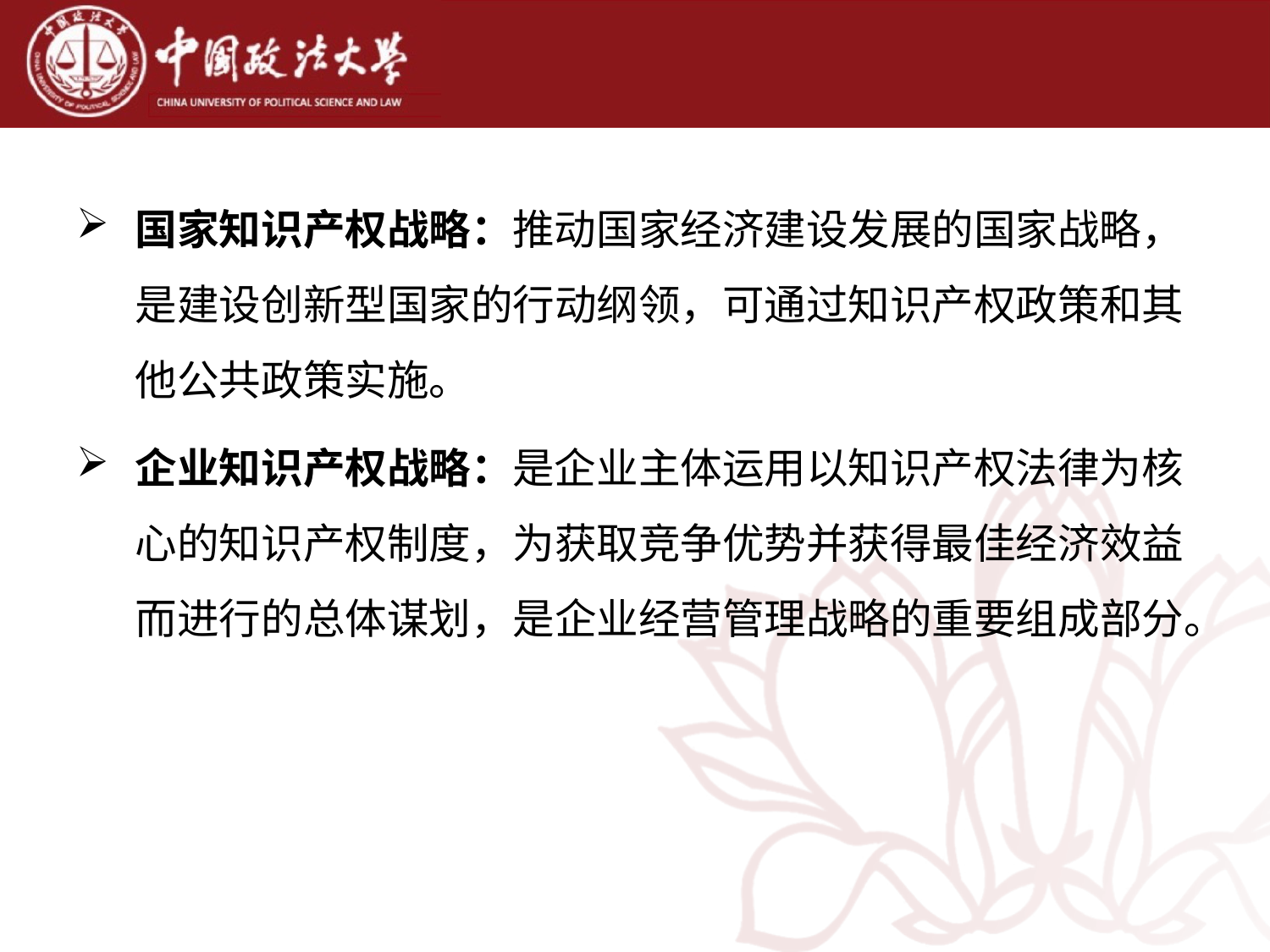

国家知识产权战略：推动国家经济建设发展的国家战略，是建设创新型国家的行动纲领，可通过知识产权政策和其他公共政策实施。
企业知识产权战略：是企业主体运用以知识产权法律为核心的知识产权制度，为获取竞争优势并获得最佳经济效益而进行的总体谋划，是企业经营管理战略的重要组成部分。